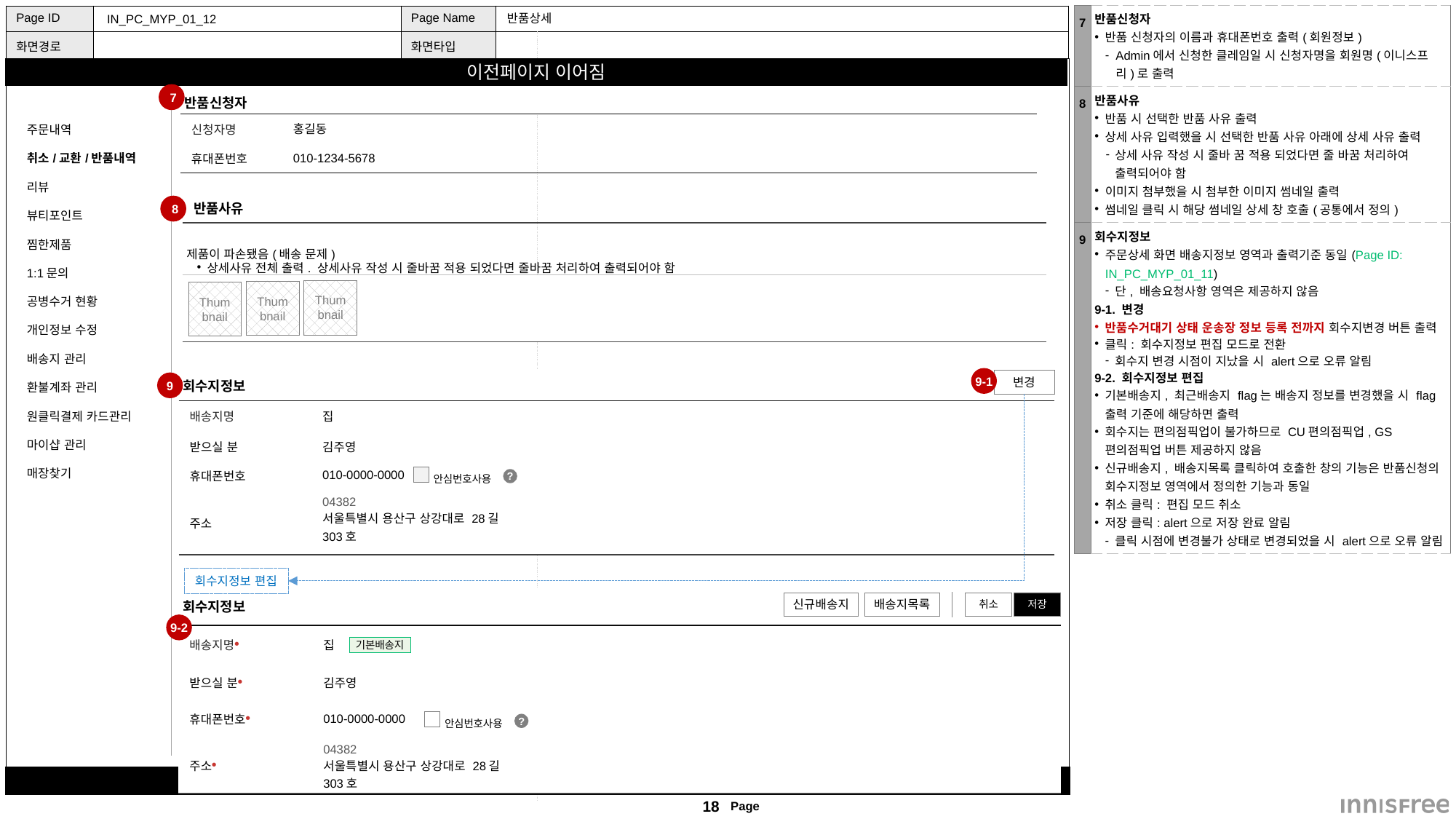

| 7 | 반품신청자 반품 신청자의 이름과 휴대폰번호 출력(회원정보) Admin에서 신청한 클레임일 시 신청자명을 회원명(이니스프리)로 출력 |
| --- | --- |
| 8 | 반품사유 반품 시 선택한 반품 사유 출력 상세 사유 입력했을 시 선택한 반품 사유 아래에 상세 사유 출력 상세 사유 작성 시 줄바 꿈 적용 되었다면 줄 바꿈 처리하여 출력되어야 함 이미지 첨부했을 시 첨부한 이미지 썸네일 출력 썸네일 클릭 시 해당 썸네일 상세 창 호출(공통에서 정의) |
| 9 | 회수지정보 주문상세 화면 배송지정보 영역과 출력기준 동일(Page ID: IN\_PC\_MYP\_01\_11) 단, 배송요청사항 영역은 제공하지 않음 9-1. 변경 반품수거대기 상태 운송장 정보 등록 전까지 회수지변경 버튼 출력 클릭: 회수지정보 편집 모드로 전환 회수지 변경 시점이 지났을 시 alert으로 오류 알림 9-2. 회수지정보 편집 기본배송지, 최근배송지 flag는 배송지 정보를 변경했을 시 flag출력 기준에 해당하면 출력 회수지는 편의점픽업이 불가하므로 CU편의점픽업, GS편의점픽업 버튼 제공하지 않음 신규배송지, 배송지목록 클릭하여 호출한 창의 기능은 반품신청의 회수지정보 영역에서 정의한 기능과 동일 취소 클릭: 편집 모드 취소 저장 클릭: alert으로 저장 완료 알림 클릭 시점에 변경불가 상태로 변경되었을 시 alert으로 오류 알림 |
 IN_PC_MYP_01_12
# 반품상세
7
| 반품신청자 |  |
| --- | --- |
| 신청자명 | 홍길동 |
| 휴대폰번호 | 010-1234-5678 |
| 주문내역 |
| --- |
| 취소/교환/반품내역 |
| 리뷰 |
| 뷰티포인트 |
| 찜한제품 |
| 1:1문의 |
| 공병수거 현황 |
| 개인정보 수정 |
| 배송지 관리 |
| 환불계좌 관리 |
| 원클릭결제 카드관리 |
| 마이샵 관리 |
| 매장찾기 |
|  |
반품사유
8
| 제품이 파손됐음(배송 문제) 상세사유 전체 출력. 상세사유 작성 시 줄바꿈 적용 되었다면 줄바꿈 처리하여 출력되어야 함 |
| --- |
|  |
Thumbnail
Thumbnail
Thumbnail
9-1
| 회수지정보 |  |  |
| --- | --- | --- |
| 배송지명 | 집 |  |
| 받으실 분 | 김주영 |  |
| 휴대폰번호 | 010-0000-0000 |  |
| 주소 | 04382 서울특별시 용산구 상강대로 28길 303호 |  |
변경
9
안심번호사용

?
회수지정보 편집
| 회수지정보 |  |  |
| --- | --- | --- |
| 배송지명⚫ | 집 |  |
| 받으실 분⚫ | 김주영 |  |
| 휴대폰번호⚫ | 010-0000-0000 |  |
| 주소⚫ | 04382 서울특별시 용산구 상강대로 28길 303호 |  |
취소
저장
신규배송지
배송지목록
9-2
기본배송지
안심번호사용

?